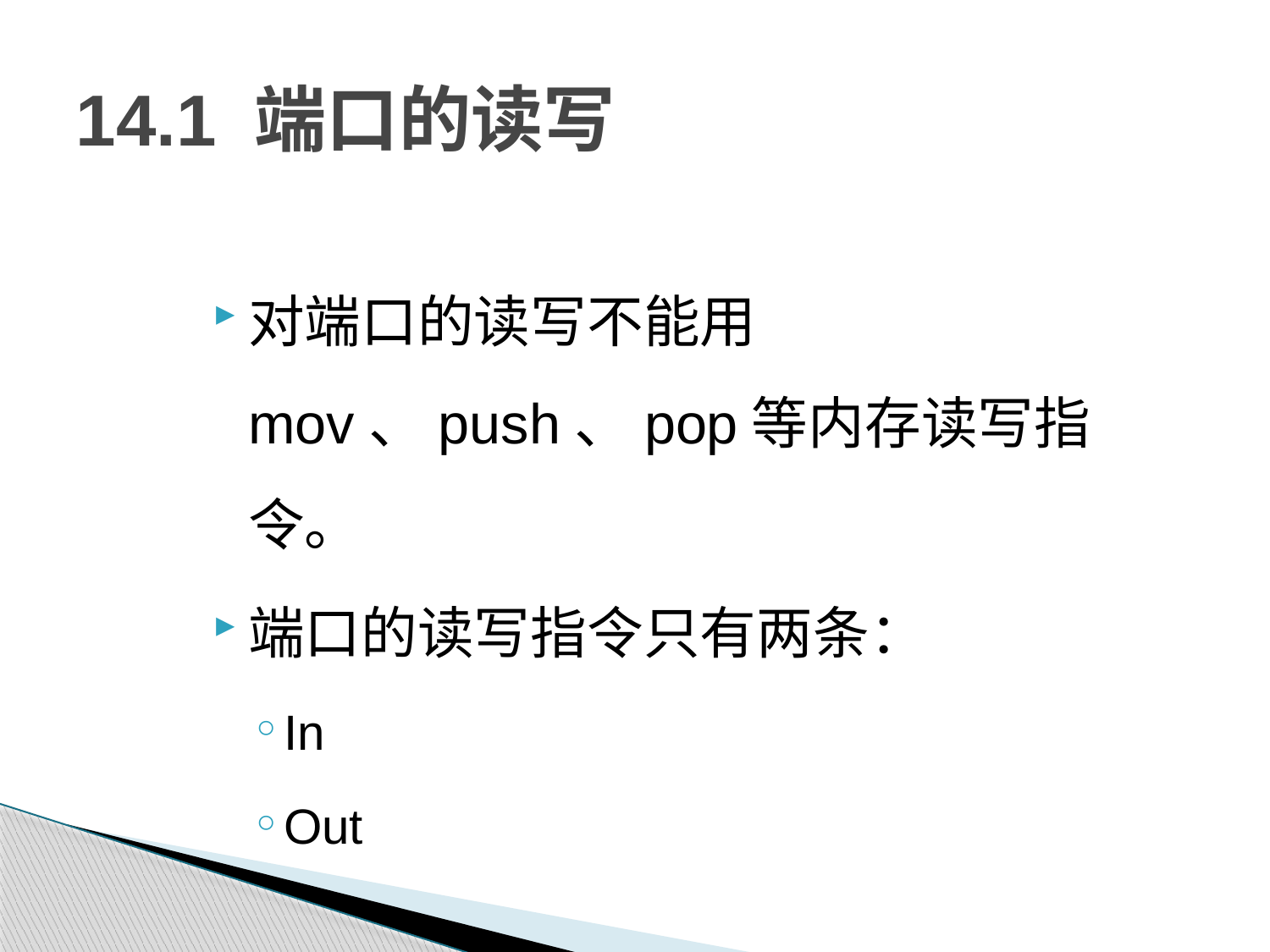

# 14.1 端口的读写
对端口的读写不能用mov、push、pop等内存读写指令。
端口的读写指令只有两条：
In
Out